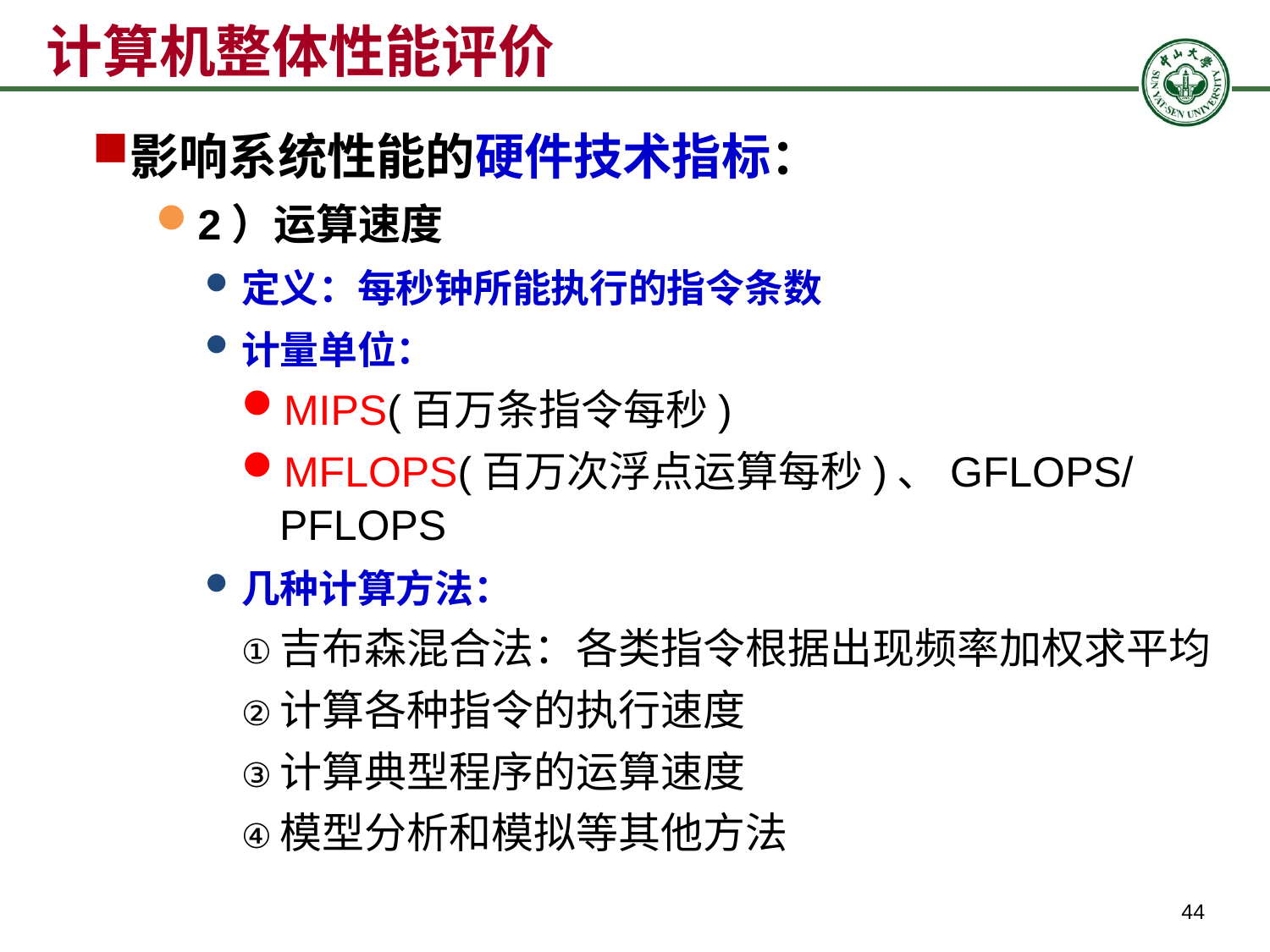

# 计算机整体性能评价
影响系统性能的硬件技术指标：
2）运算速度
定义：每秒钟所能执行的指令条数
计量单位：
MIPS(百万条指令每秒)
MFLOPS(百万次浮点运算每秒)、GFLOPS/PFLOPS
几种计算方法：
吉布森混合法：各类指令根据出现频率加权求平均
计算各种指令的执行速度
计算典型程序的运算速度
模型分析和模拟等其他方法